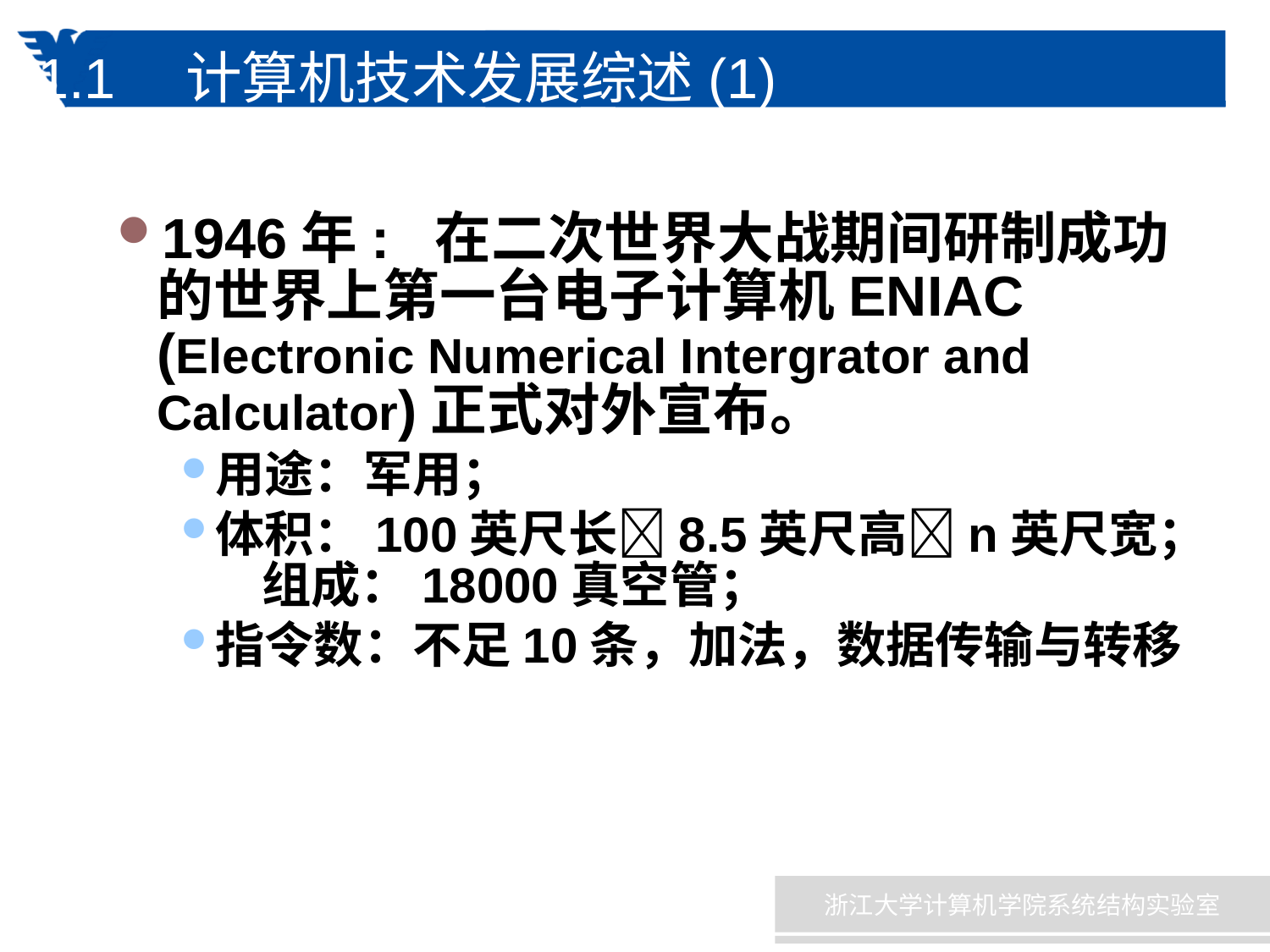

# 1.1　计算机技术发展综述(1)
1946年:  在二次世界大战期间研制成功的世界上第一台电子计算机ENIAC (Electronic Numerical Intergrator and Calculator)正式对外宣布。
用途：军用；
体积：100英尺长×8.5英尺高×n英尺宽；　组成：18000真空管；
指令数：不足10条，加法，数据传输与转移